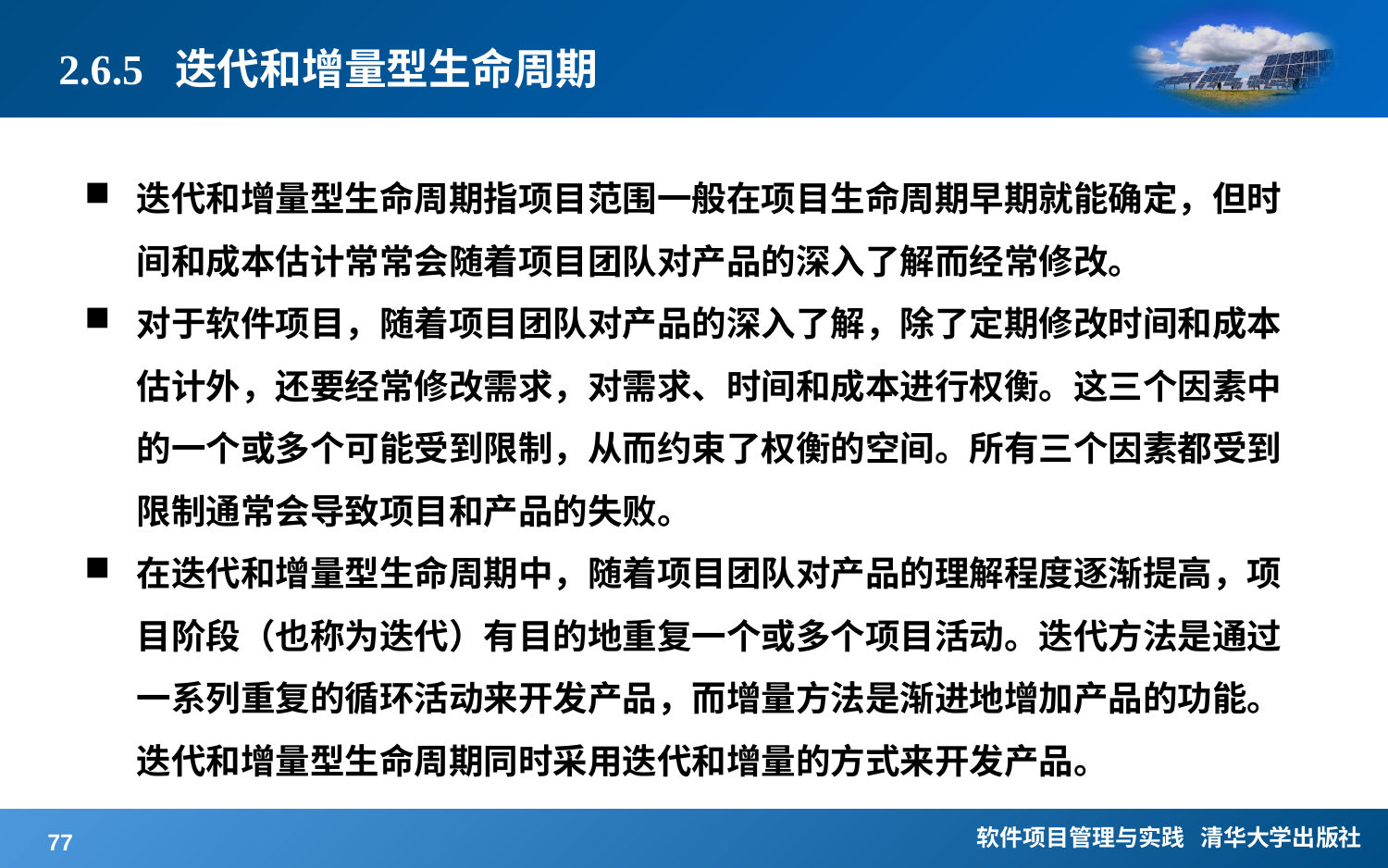

# 2.6.5  迭代和增量型生命周期
迭代和增量型生命周期指项目范围一般在项目生命周期早期就能确定，但时间和成本估计常常会随着项目团队对产品的深入了解而经常修改。
对于软件项目，随着项目团队对产品的深入了解，除了定期修改时间和成本估计外，还要经常修改需求，对需求、时间和成本进行权衡。这三个因素中的一个或多个可能受到限制，从而约束了权衡的空间。所有三个因素都受到限制通常会导致项目和产品的失败。
在迭代和增量型生命周期中，随着项目团队对产品的理解程度逐渐提高，项目阶段（也称为迭代）有目的地重复一个或多个项目活动。迭代方法是通过一系列重复的循环活动来开发产品，而增量方法是渐进地增加产品的功能。迭代和增量型生命周期同时采用迭代和增量的方式来开发产品。